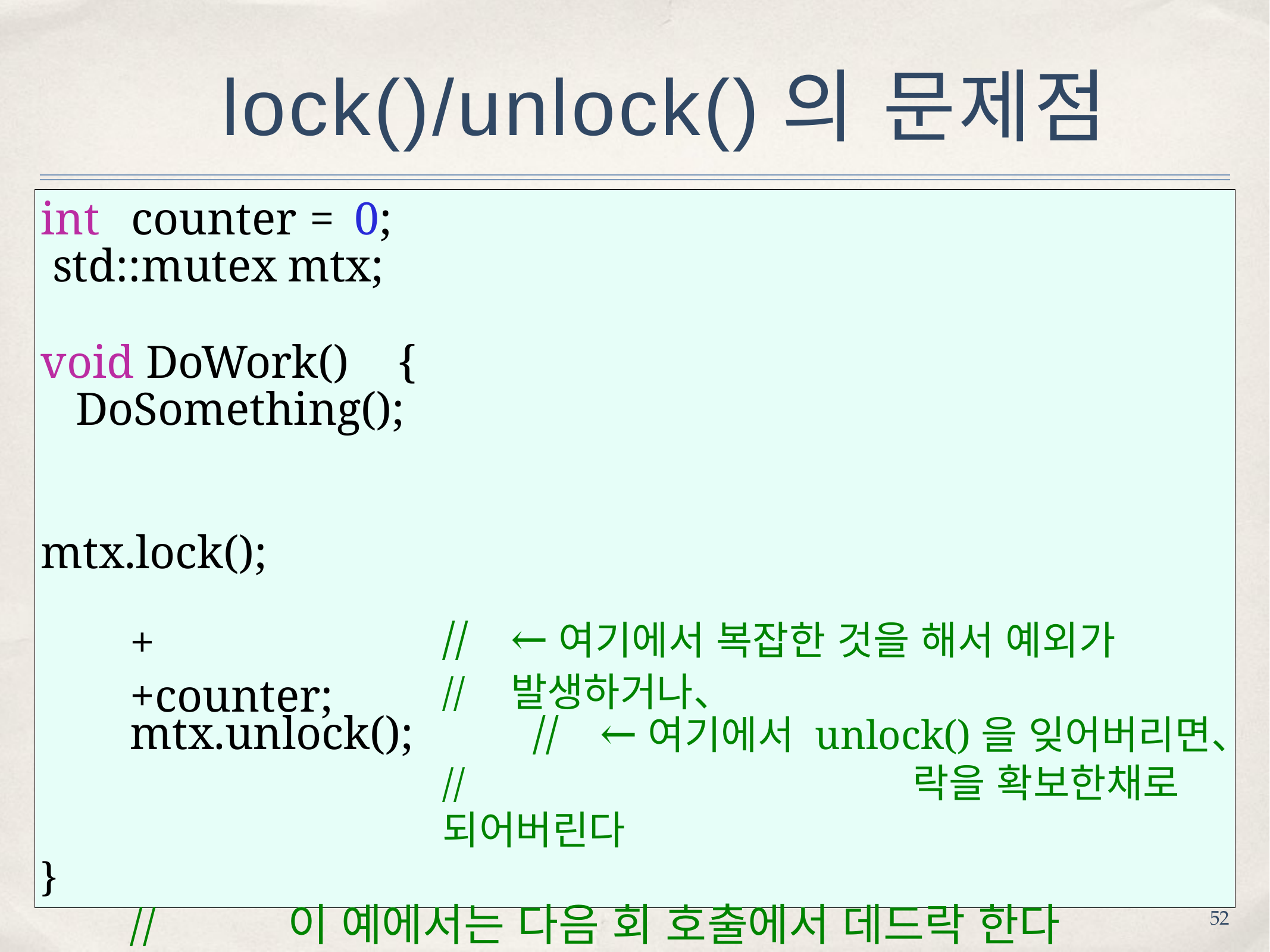

# lock()/unlock()의 문제점

int	counter	=	0;  std::mutex	mtx;

void DoWork()	{
   DoSomething();

mtx.lock();
++counter;
//	←여기에서 복잡한 것을 해서 예외가
//	발생하거나、
mtx.unlock();	//	←여기에서 unlock()을 잊어버리면、
//	락을 확보한채로 되어버린다
}
//	이 예에서는 다음 회 호출에서 데드락 한다
52